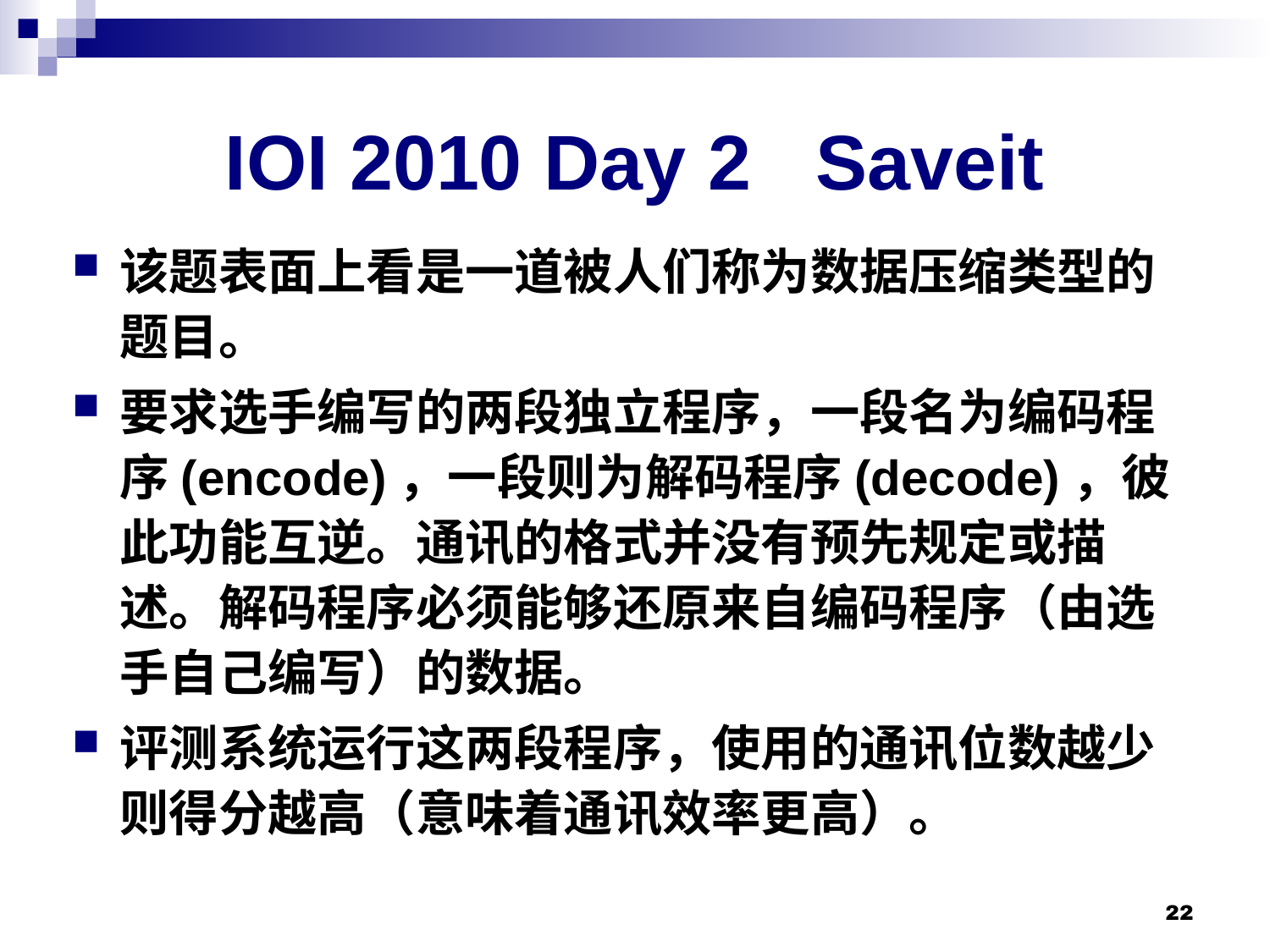

# IOI 2010 Day 2   Saveit
该题表面上看是一道被人们称为数据压缩类型的题目。
要求选手编写的两段独立程序，一段名为编码程序(encode)，一段则为解码程序(decode)，彼此功能互逆。通讯的格式并没有预先规定或描述。解码程序必须能够还原来自编码程序（由选手自己编写）的数据。
评测系统运行这两段程序，使用的通讯位数越少则得分越高（意味着通讯效率更高）。
22